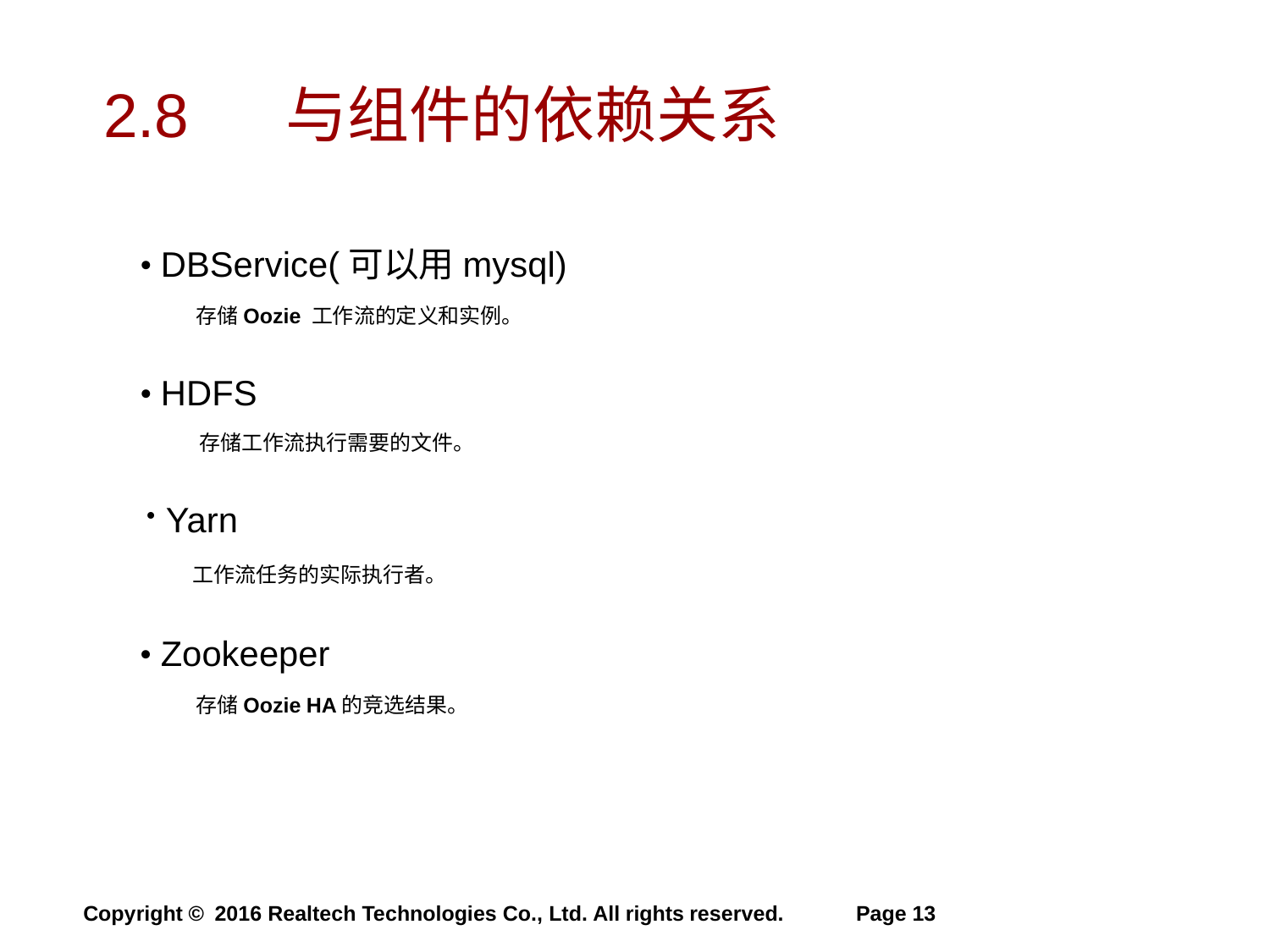

2.8
与组件的依赖关系
• DBService(可以用mysql)

	存储Oozie 工作流的定义和实例。

• HDFS

		存储工作流执行需要的文件。
•
Yarn
	工作流任务的实际执行者。

• Zookeeper

		存储Oozie HA的竞选结果。
Copyright ©  2016 Realtech Technologies Co., Ltd. All rights reserved.
Page 13